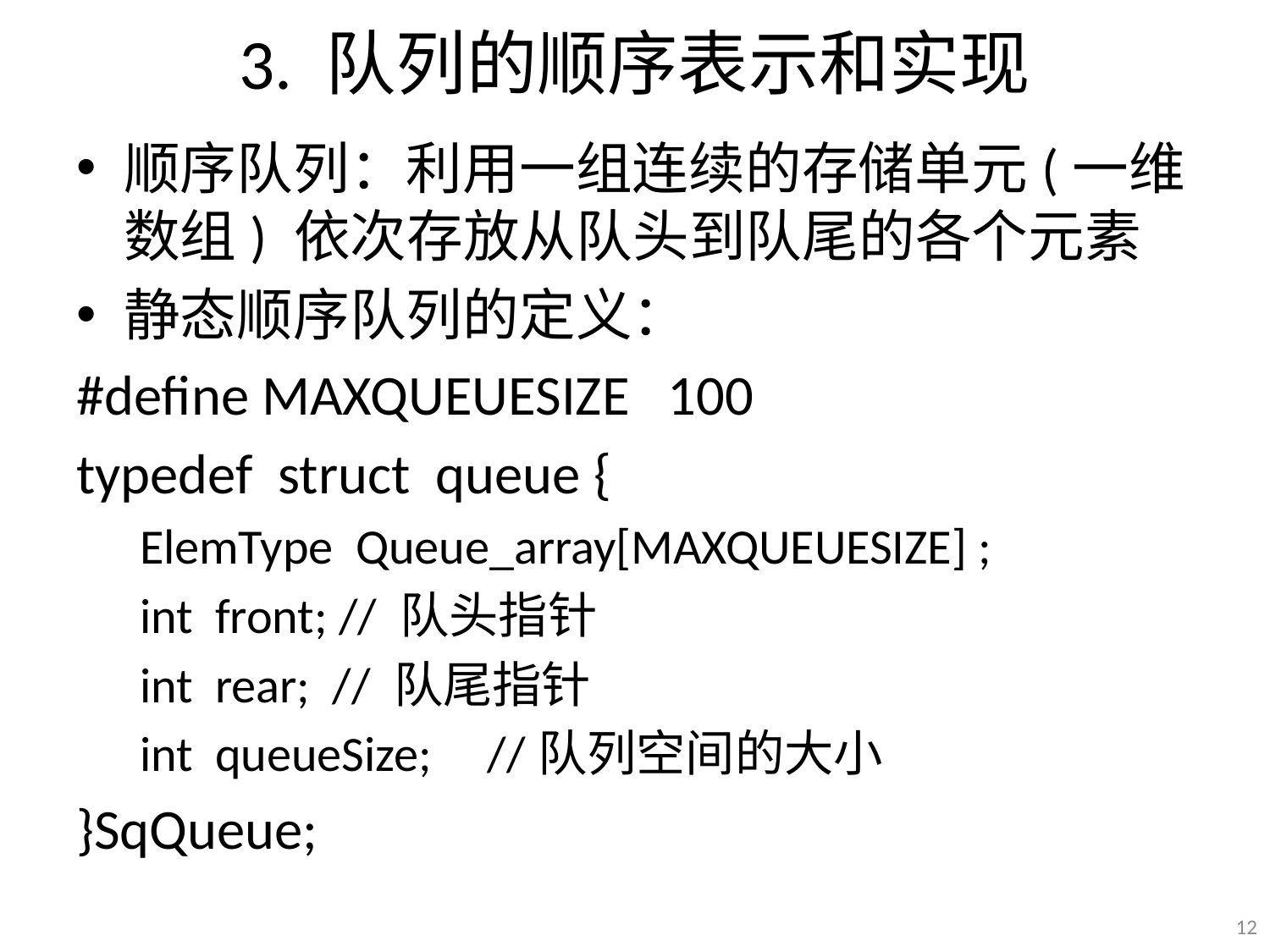

# 3. 队列的顺序表示和实现
顺序队列：利用一组连续的存储单元(一维数组) 依次存放从队头到队尾的各个元素
静态顺序队列的定义：
#define MAXQUEUESIZE   100
typedef  struct  queue {
ElemType  Queue_array[MAXQUEUESIZE] ;
int  front; // 队头指针
int  rear;  // 队尾指针
int  queueSize;     //队列空间的大小
}SqQueue;

12